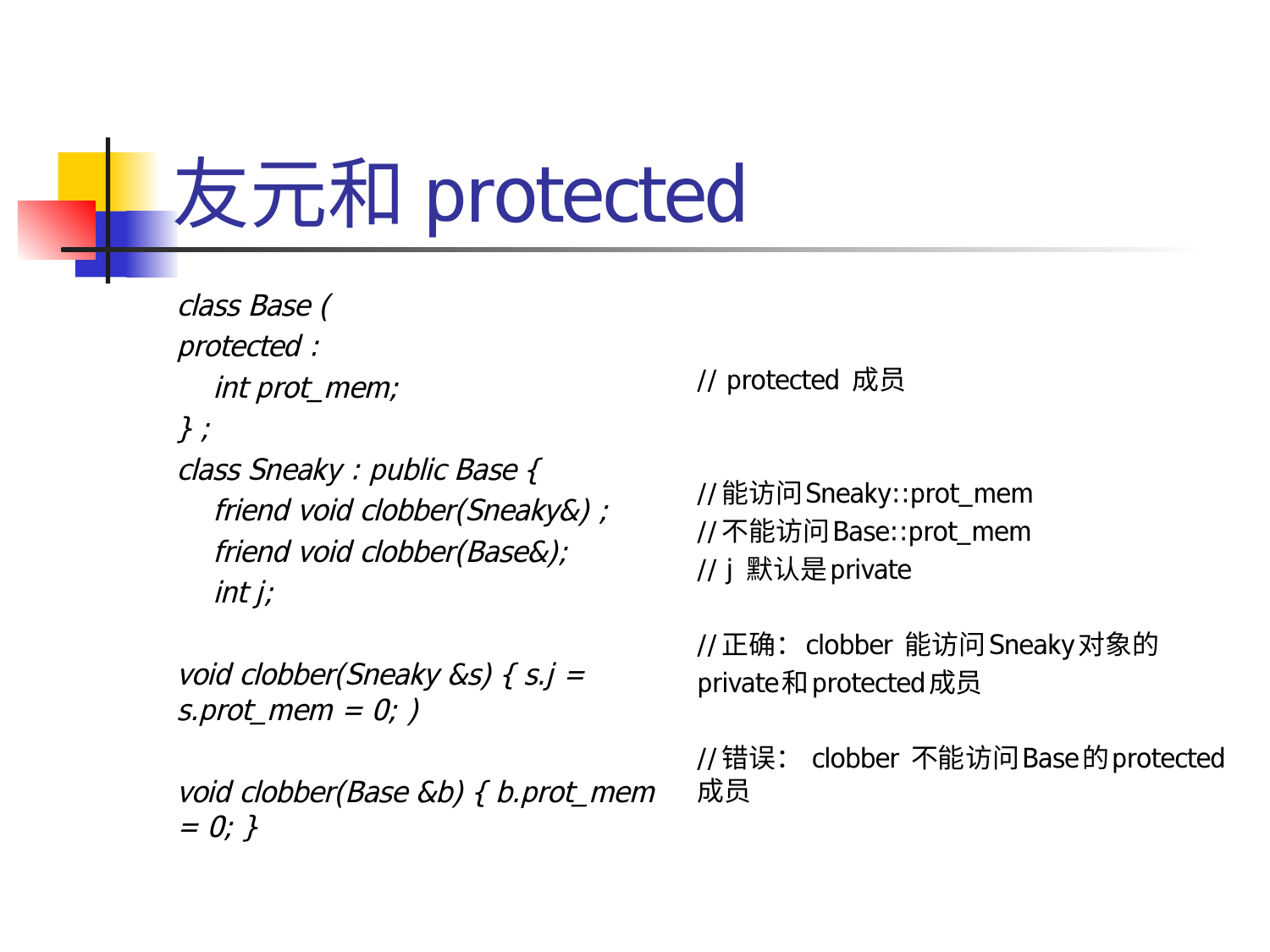

# 友元和protected
class Base (
protected :
    int prot_mem;
} ;
class Sneaky : public Base {
    friend void clobber(Sneaky&) ;
    friend void clobber(Base&);
    int j;

void clobber(Sneaky &s) { s.j = s.prot_mem = 0; )

void clobber(Base &b) { b.prot_mem = 0; }
// protected 成员

//能访问Sneaky::prot_mem
//不能访问Base::prot_mem
// j 默认是private

//正确：clobber 能访问Sneaky对象的
private和protected成员

//错误： clobber 不能访问Base的protected 成员